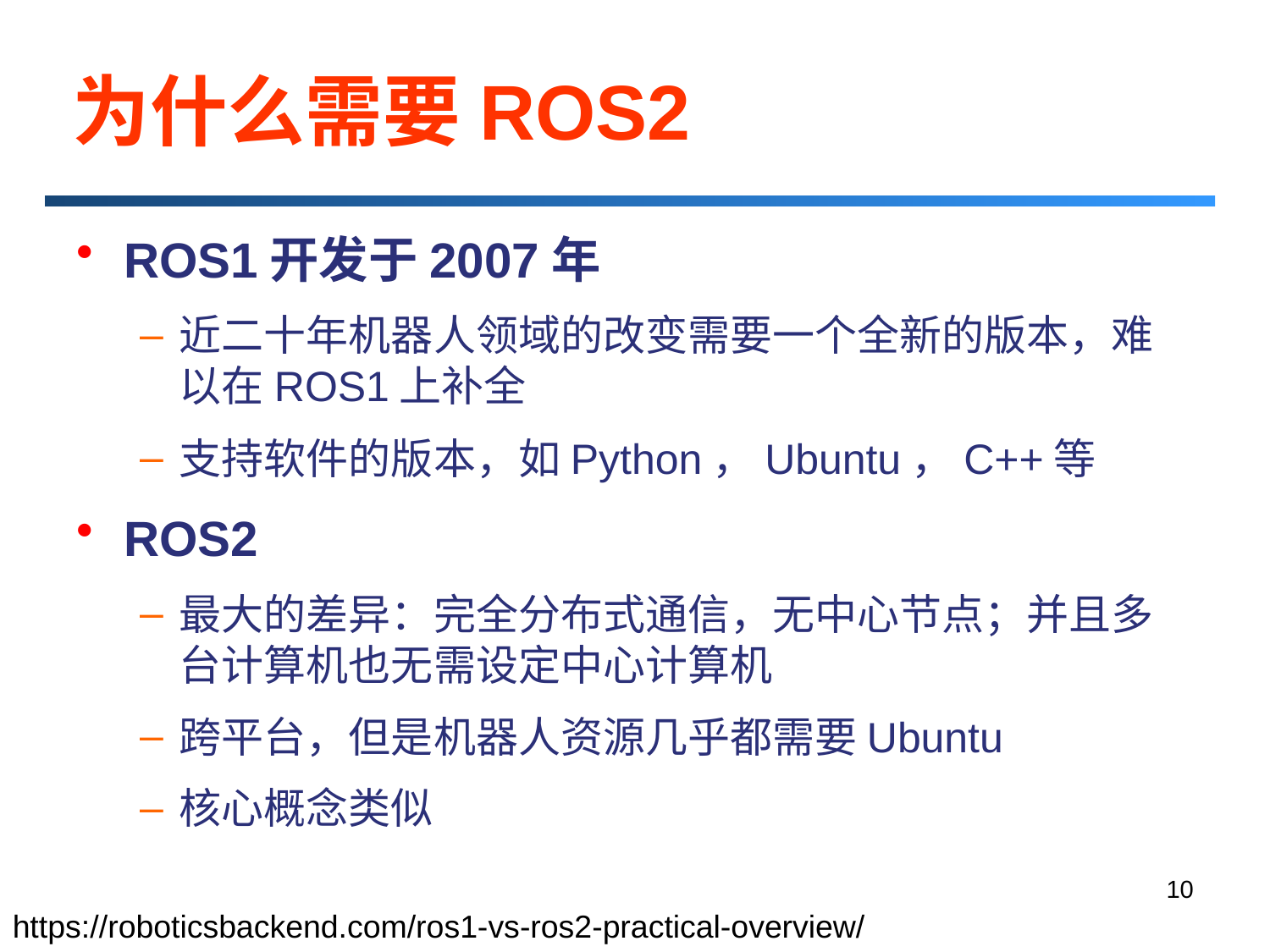

# 为什么需要ROS2
ROS1开发于2007年
近二十年机器人领域的改变需要一个全新的版本，难以在ROS1上补全
支持软件的版本，如Python，Ubuntu，C++等
ROS2
最大的差异：完全分布式通信，无中心节点；并且多台计算机也无需设定中心计算机
跨平台，但是机器人资源几乎都需要Ubuntu
核心概念类似

10
https://roboticsbackend.com/ros1-vs-ros2-practical-overview/